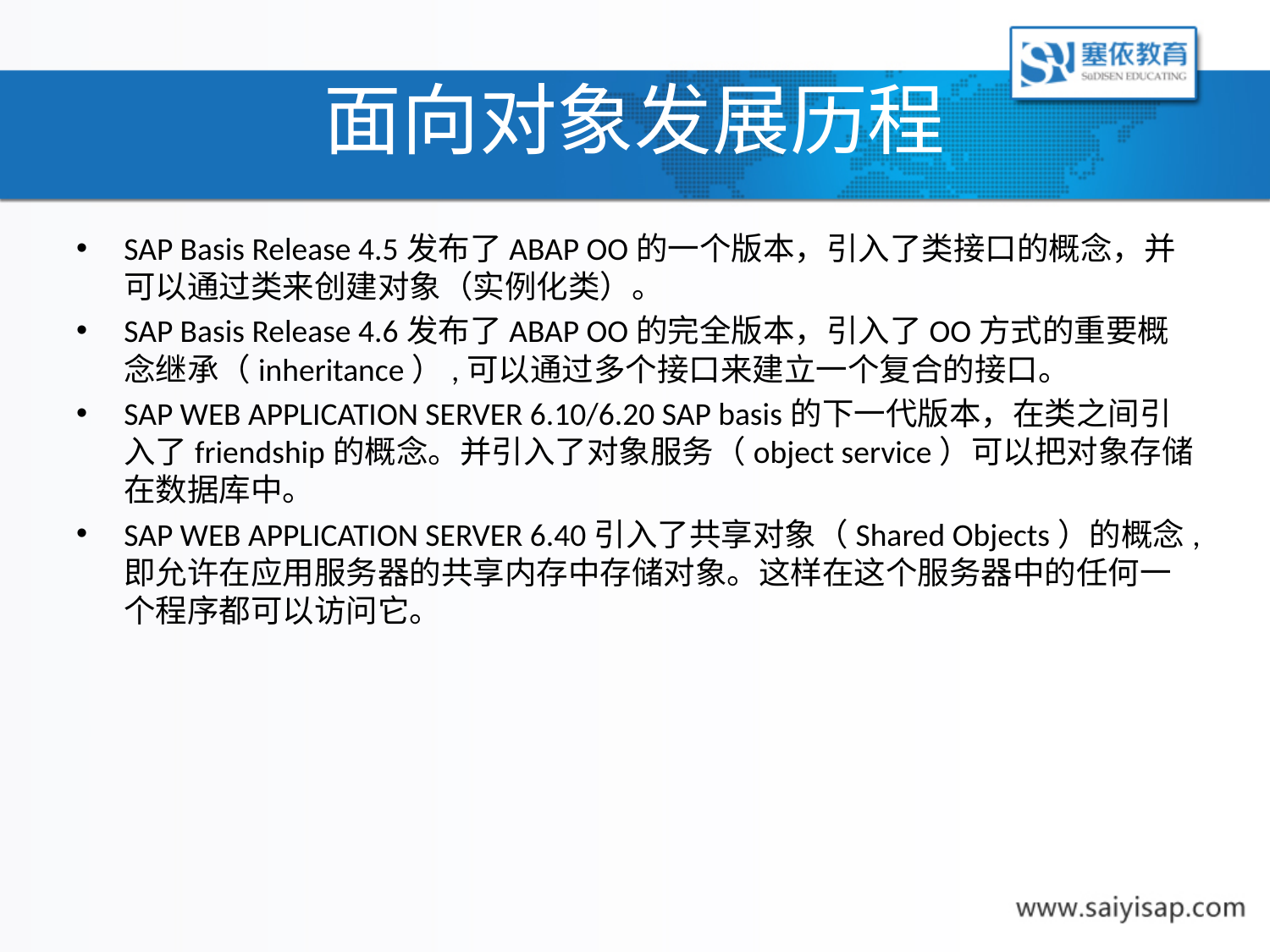

# 面向对象发展历程
SAP Basis Release 4.5发布了ABAP OO的一个版本，引入了类接口的概念，并可以通过类来创建对象（实例化类）。
SAP Basis Release 4.6发布了ABAP OO的完全版本，引入了OO方式的重要概念继承（inheritance）,可以通过多个接口来建立一个复合的接口。
SAP WEB APPLICATION SERVER 6.10/6.20 SAP basis的下一代版本，在类之间引入了friendship的概念。并引入了对象服务（object service）可以把对象存储在数据库中。
SAP WEB APPLICATION SERVER 6.40引入了共享对象（Shared Objects）的概念,即允许在应用服务器的共享内存中存储对象。这样在这个服务器中的任何一个程序都可以访问它。